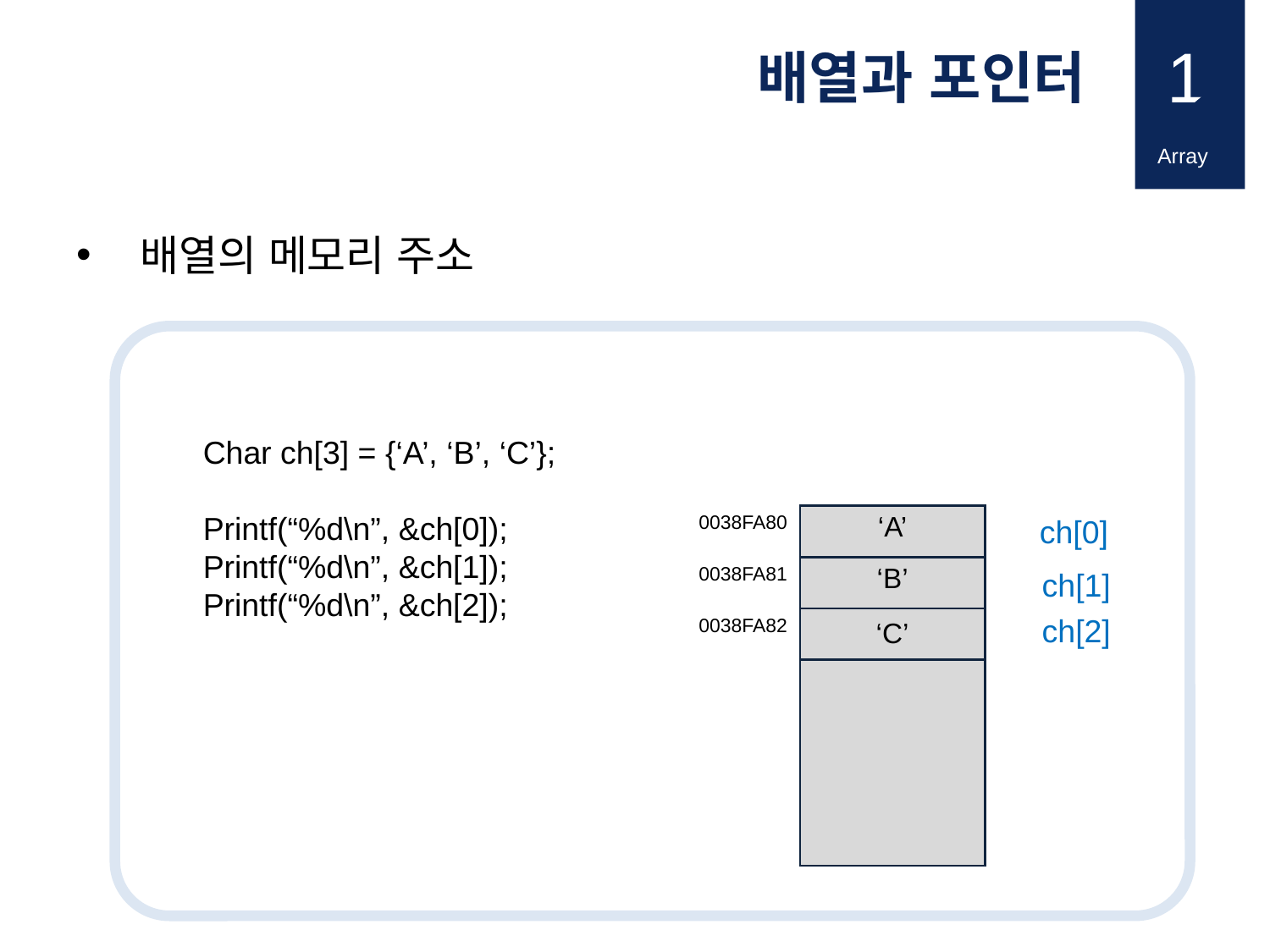

1

배열과 포인터
Array
배열의 메모리 주소

Char ch[3] = {‘A’, ‘B’, ‘C’};

Printf(“%d\n”, &ch[0]);
Printf(“%d\n”, &ch[1]);
Printf(“%d\n”, &ch[2]);

|  |  |
| --- | --- |
| 0038FA80 | ‘A’ |
| 0038FA81 | ‘B’ |
| 0038FA82 | ‘C’ |
|  |  |
|  |  |
|  |  |
|  |  |
     ch[0]
     ch[1]
     ch[2]